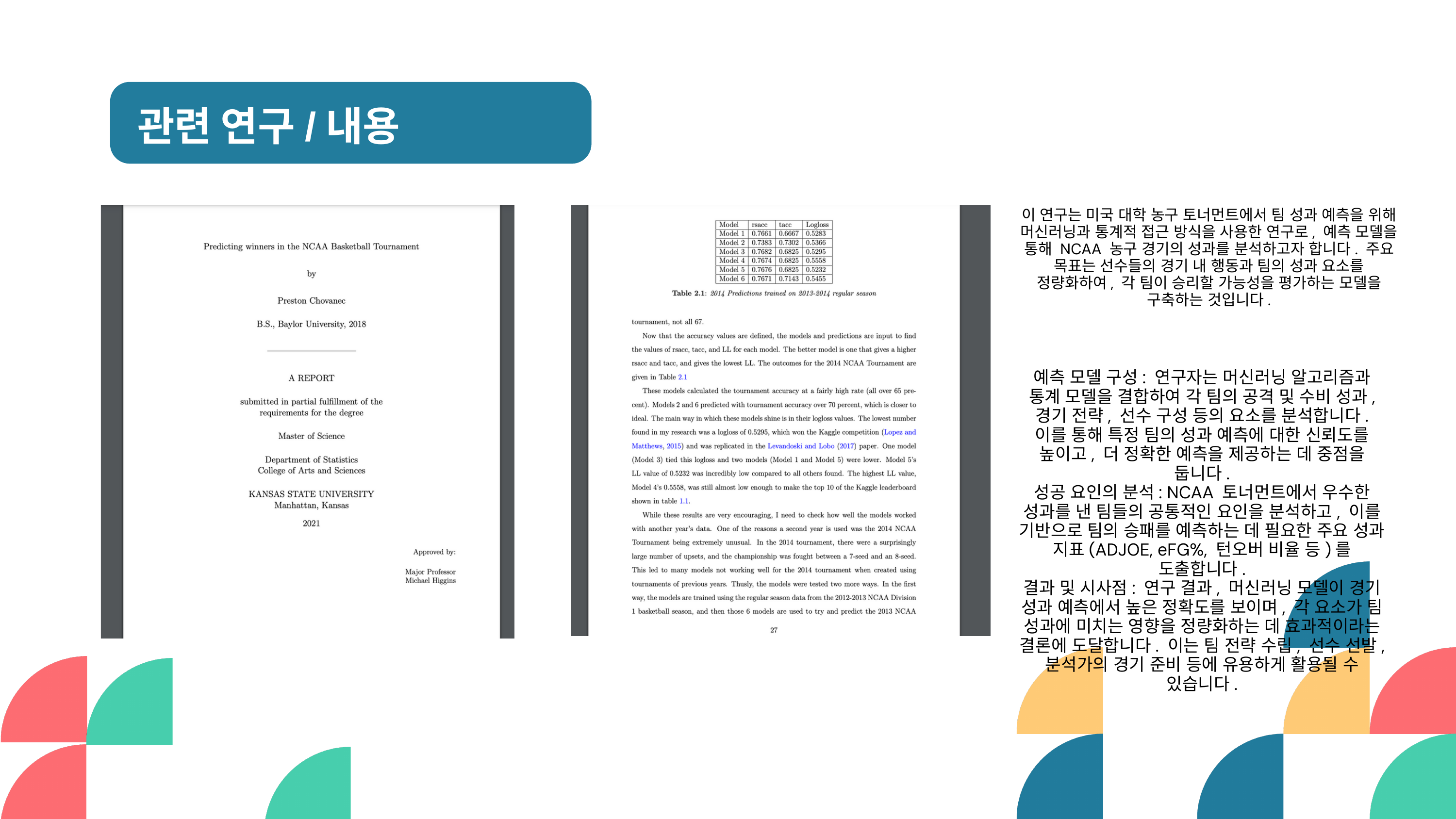

관련 연구/내용

이 연구는 미국 대학 농구 토너먼트에서 팀 성과 예측을 위해 머신러닝과 통계적 접근 방식을 사용한 연구로, 예측 모델을 통해 NCAA 농구 경기의 성과를 분석하고자 합니다. 주요 목표는 선수들의 경기 내 행동과 팀의 성과 요소를 정량화하여, 각 팀이 승리할 가능성을 평가하는 모델을 구축하는 것입니다.
예측 모델 구성: 연구자는 머신러닝 알고리즘과 통계 모델을 결합하여 각 팀의 공격 및 수비 성과, 경기 전략, 선수 구성 등의 요소를 분석합니다. 이를 통해 특정 팀의 성과 예측에 대한 신뢰도를 높이고, 더 정확한 예측을 제공하는 데 중점을 둡니다.
성공 요인의 분석: NCAA 토너먼트에서 우수한 성과를 낸 팀들의 공통적인 요인을 분석하고, 이를 기반으로 팀의 승패를 예측하는 데 필요한 주요 성과 지표(ADJOE, eFG%, 턴오버 비율 등)를 도출합니다.
결과 및 시사점: 연구 결과, 머신러닝 모델이 경기 성과 예측에서 높은 정확도를 보이며, 각 요소가 팀 성과에 미치는 영향을 정량화하는 데 효과적이라는 결론에 도달합니다. 이는 팀 전략 수립, 선수 선발, 분석가의 경기 준비 등에 유용하게 활용될 수 있습니다.